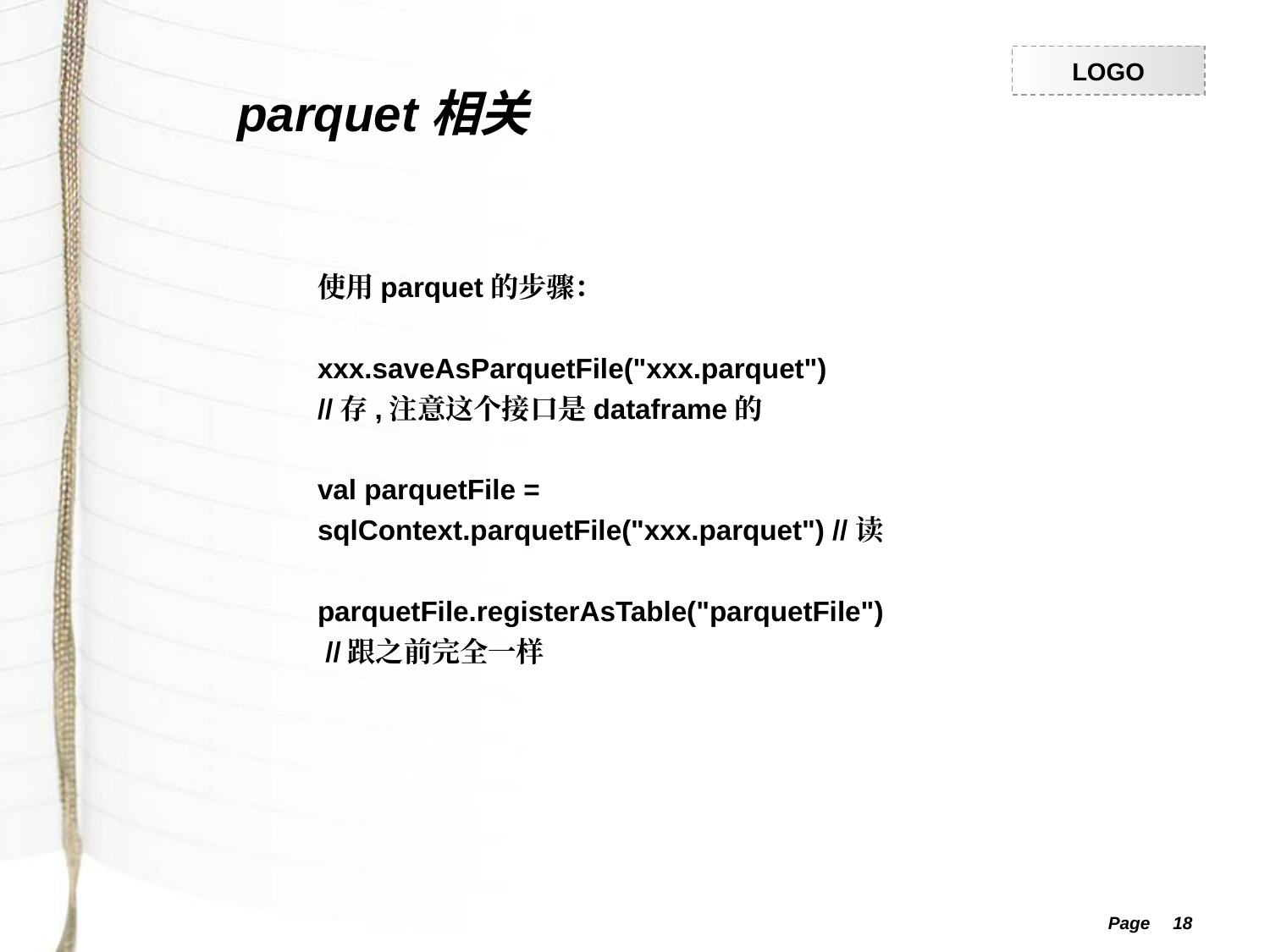

parquet相关
# 使用parquet的步骤：

xxx.saveAsParquetFile("xxx.parquet")
//存,注意这个接口是dataframe的

val parquetFile = sqlContext.parquetFile("xxx.parquet") //读

parquetFile.registerAsTable("parquetFile")
 //跟之前完全一样